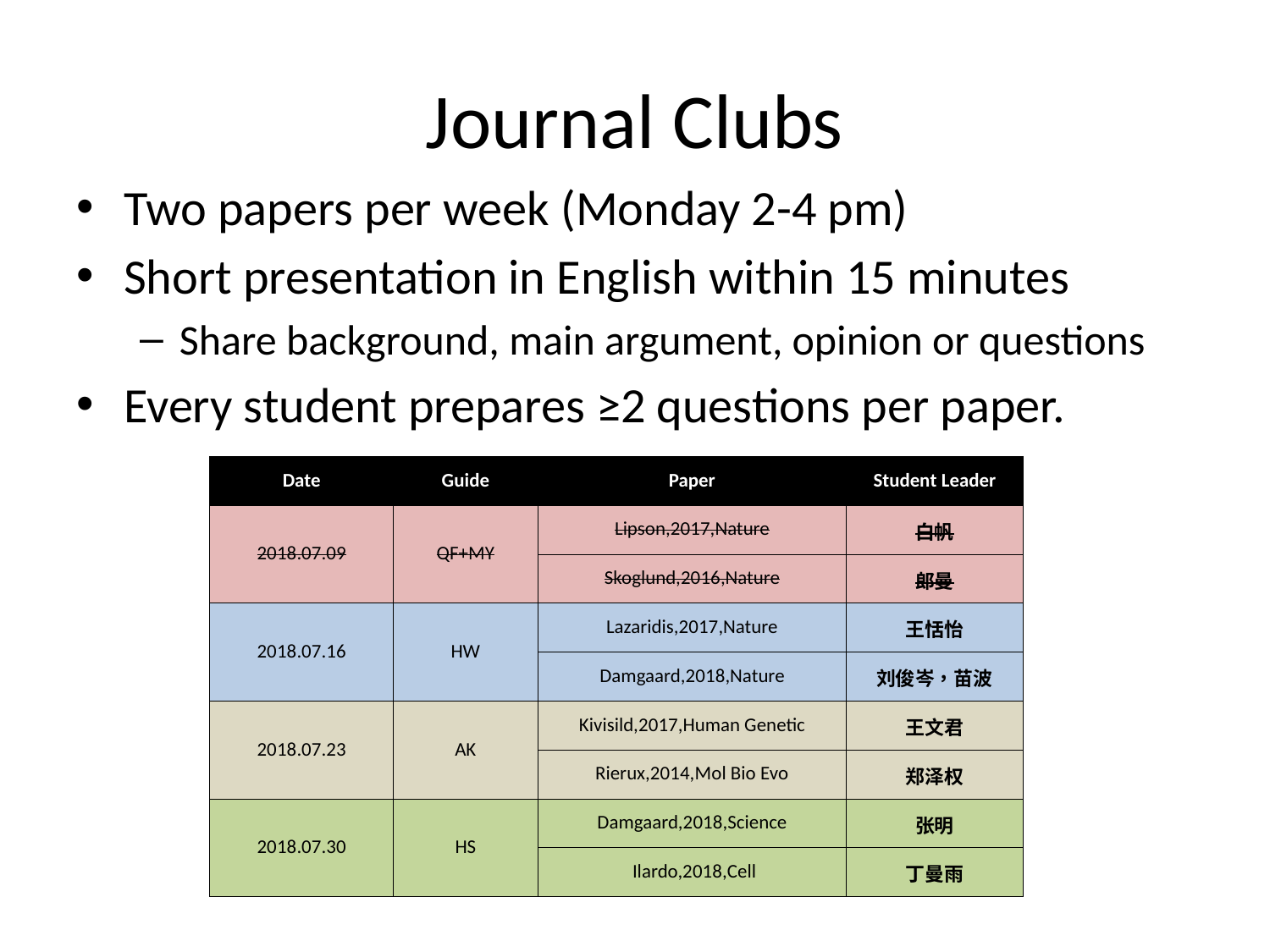

# Journal Clubs
Two papers per week (Monday 2-4 pm)
Short presentation in English within 15 minutes
Share background, main argument, opinion or questions
Every student prepares ≥2 questions per paper.

| Date | Guide | Paper | Student Leader |
| --- | --- | --- | --- |
| 2018.07.09 | QF+MY | Lipson,2017,Nature | 白帆 |
|  |  | Skoglund,2016,Nature | 郎曼 |
| 2018.07.16 | HW | Lazaridis,2017,Nature | 王恬怡 |
|  |  | Damgaard,2018,Nature | 刘俊岑，苗波 |
| 2018.07.23 | AK | Kivisild,2017,Human Genetic | 王文君 |
|  |  | Rierux,2014,Mol Bio Evo | 郑泽权 |
| 2018.07.30 | HS | Damgaard,2018,Science | 张明 |
|  |  | Ilardo,2018,Cell | 丁曼雨 |